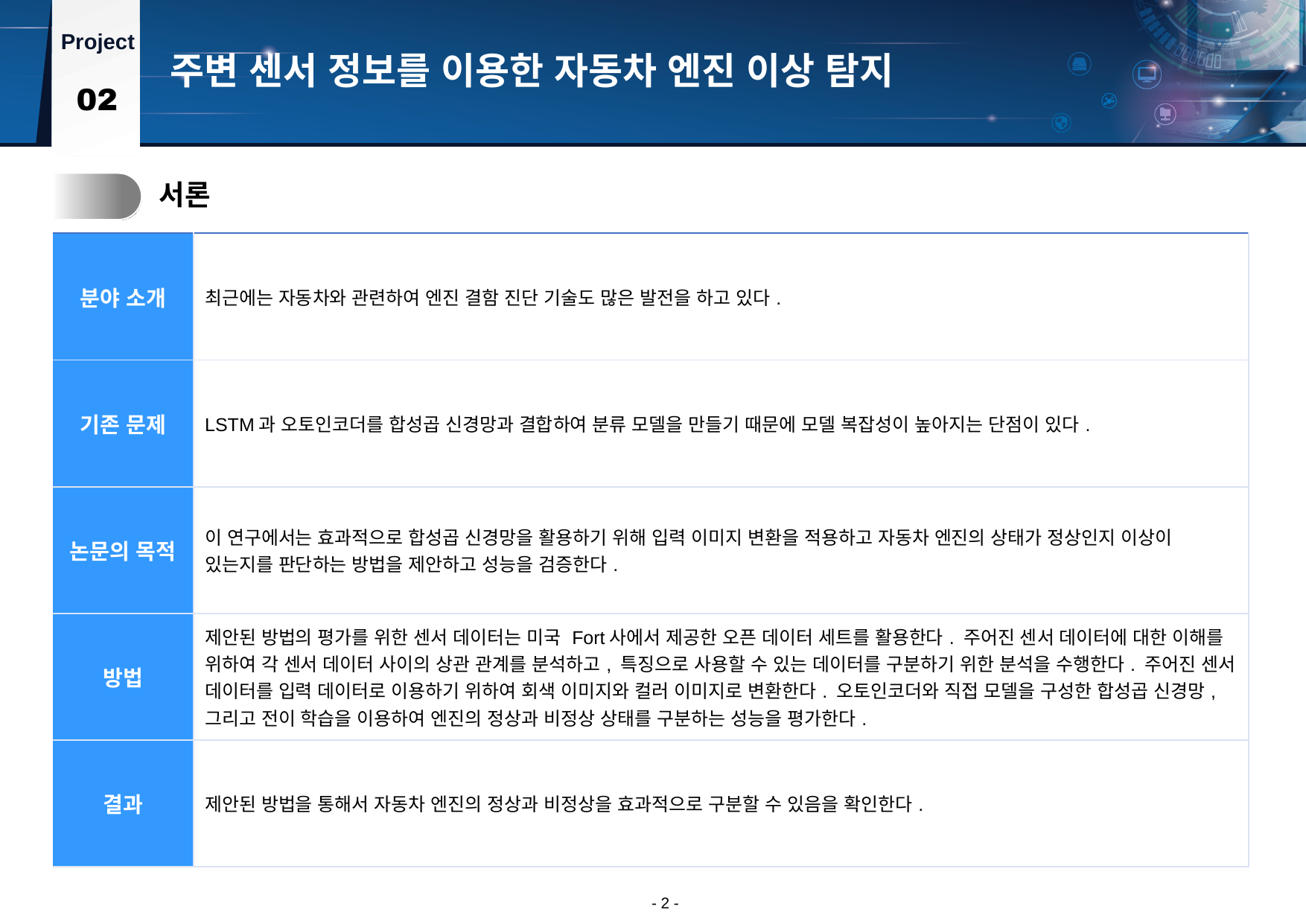

주변 센서 정보를 이용한 자동차 엔진 이상 탐지
02

2.
서론
| 분야 소개 | 최근에는 자동차와 관련하여 엔진 결함 진단 기술도 많은 발전을 하고 있다. |
| --- | --- |
| 기존 문제 | LSTM과 오토인코더를 합성곱 신경망과 결합하여 분류 모델을 만들기 때문에 모델 복잡성이 높아지는 단점이 있다. |
| 논문의 목적 | 이 연구에서는 효과적으로 합성곱 신경망을 활용하기 위해 입력 이미지 변환을 적용하고 자동차 엔진의 상태가 정상인지 이상이 있는지를 판단하는 방법을 제안하고 성능을 검증한다. |
| 방법 | 제안된 방법의 평가를 위한 센서 데이터는 미국 Fort사에서 제공한 오픈 데이터 세트를 활용한다. 주어진 센서 데이터에 대한 이해를 위하여 각 센서 데이터 사이의 상관 관계를 분석하고, 특징으로 사용할 수 있는 데이터를 구분하기 위한 분석을 수행한다. 주어진 센서 데이터를 입력 데이터로 이용하기 위하여 회색 이미지와 컬러 이미지로 변환한다. 오토인코더와 직접 모델을 구성한 합성곱 신경망, 그리고 전이 학습을 이용하여 엔진의 정상과 비정상 상태를 구분하는 성능을 평가한다. |
| 결과 | 제안된 방법을 통해서 자동차 엔진의 정상과 비정상을 효과적으로 구분할 수 있음을 확인한다. |
- 2 -